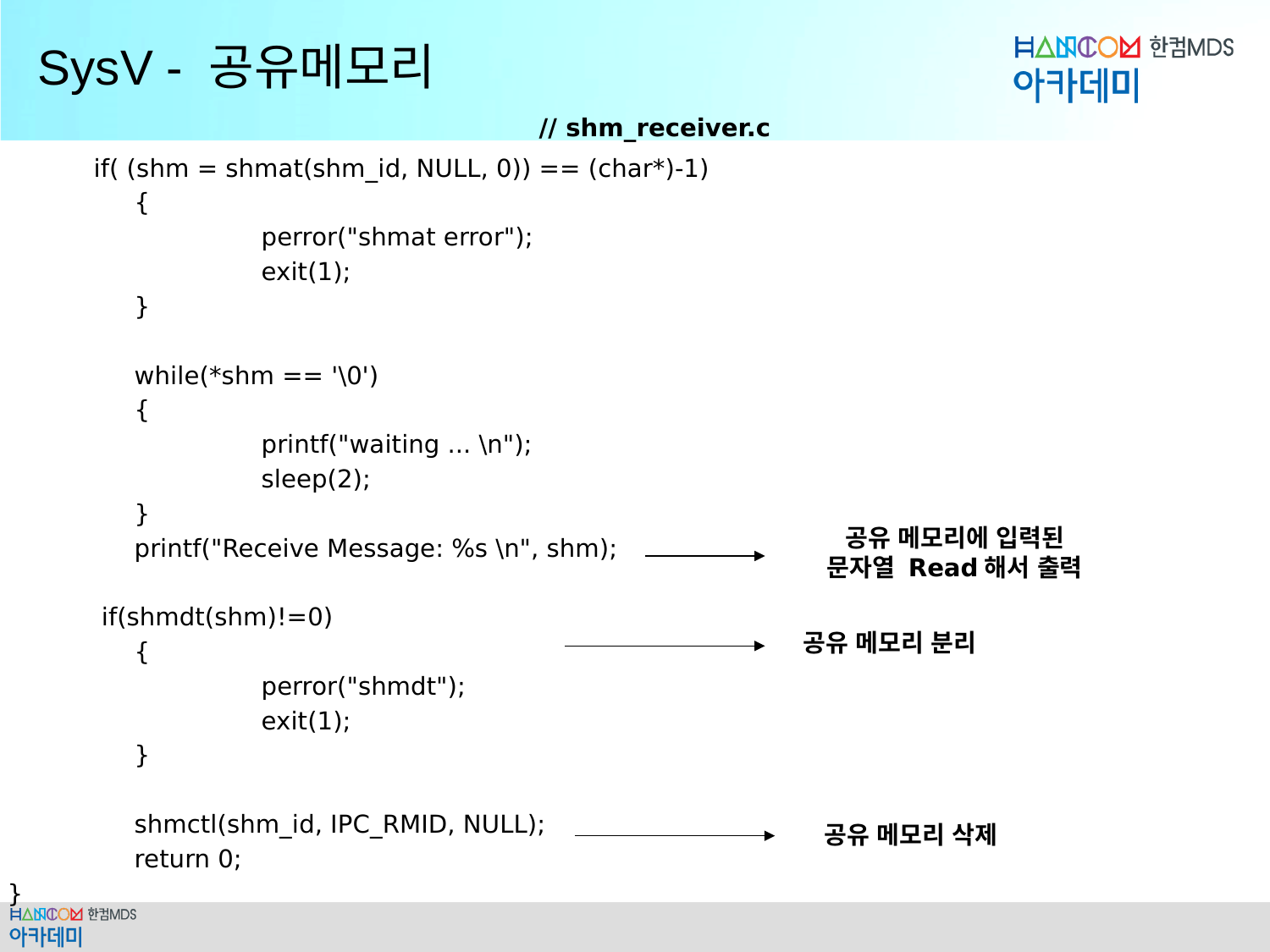

# SysV - 공유메모리
// shm_receiver.c
           if( (shm = shmat(shm_id, NULL, 0)) == (char*)-1)
	{
		perror("shmat error");
		exit(1);
	}

	while(*shm == '\0')
	{
		printf("waiting ... \n");
		sleep(2);
	}
	printf("Receive Message: %s \n", shm);

            if(shmdt(shm)!=0)
	{
		perror("shmdt");
		exit(1);
	}

	shmctl(shm_id, IPC_RMID, NULL);
	return 0;
}
공유 메모리에 입력된 문자열 Read해서 출력
공유 메모리 분리
공유 메모리 삭제